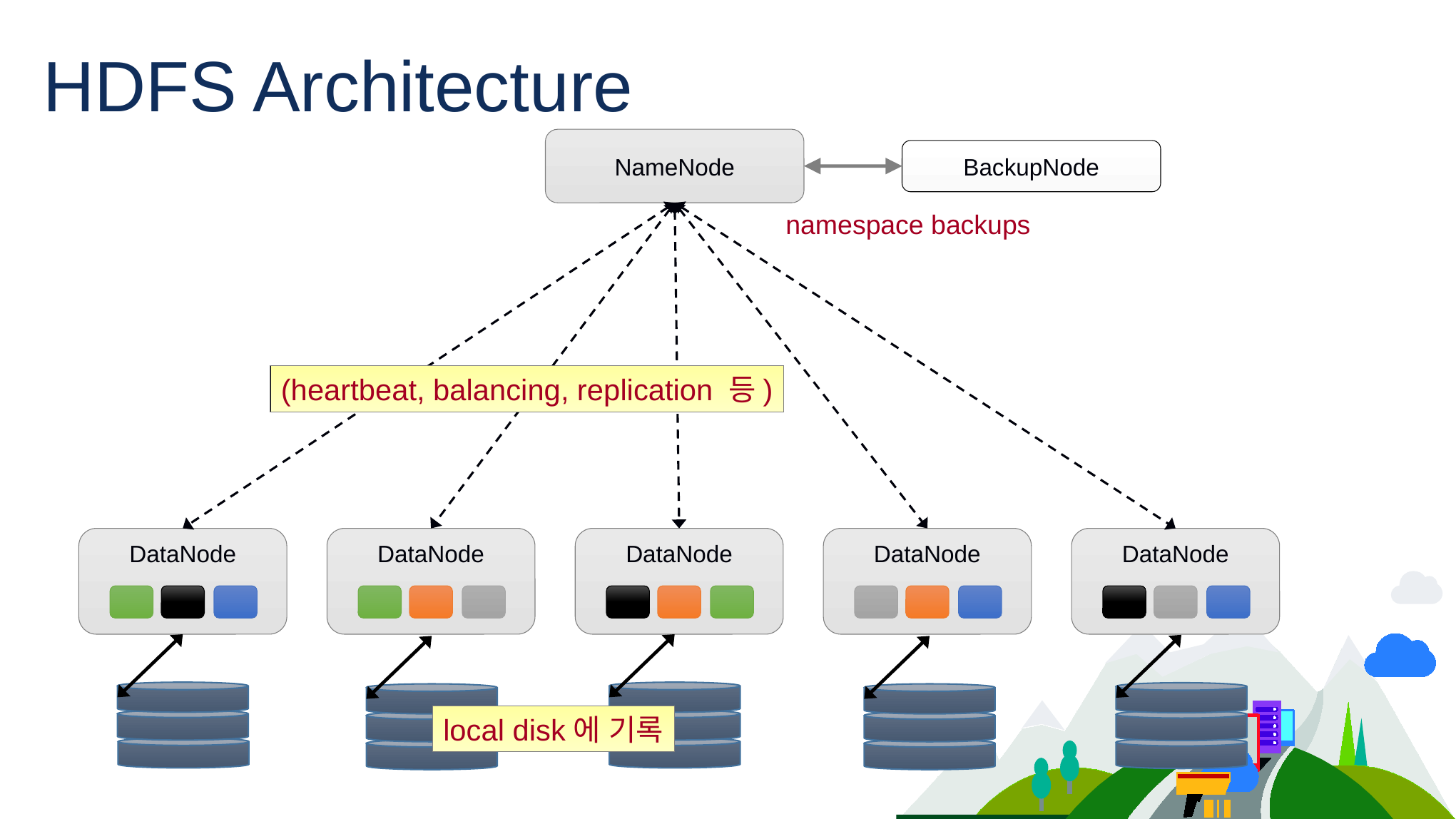

# HDFS Architecture
NameNode
BackupNode
namespace backups
(heartbeat, balancing, replication 등)
DataNode

DataNode

DataNode

DataNode

DataNode

local disk에 기록